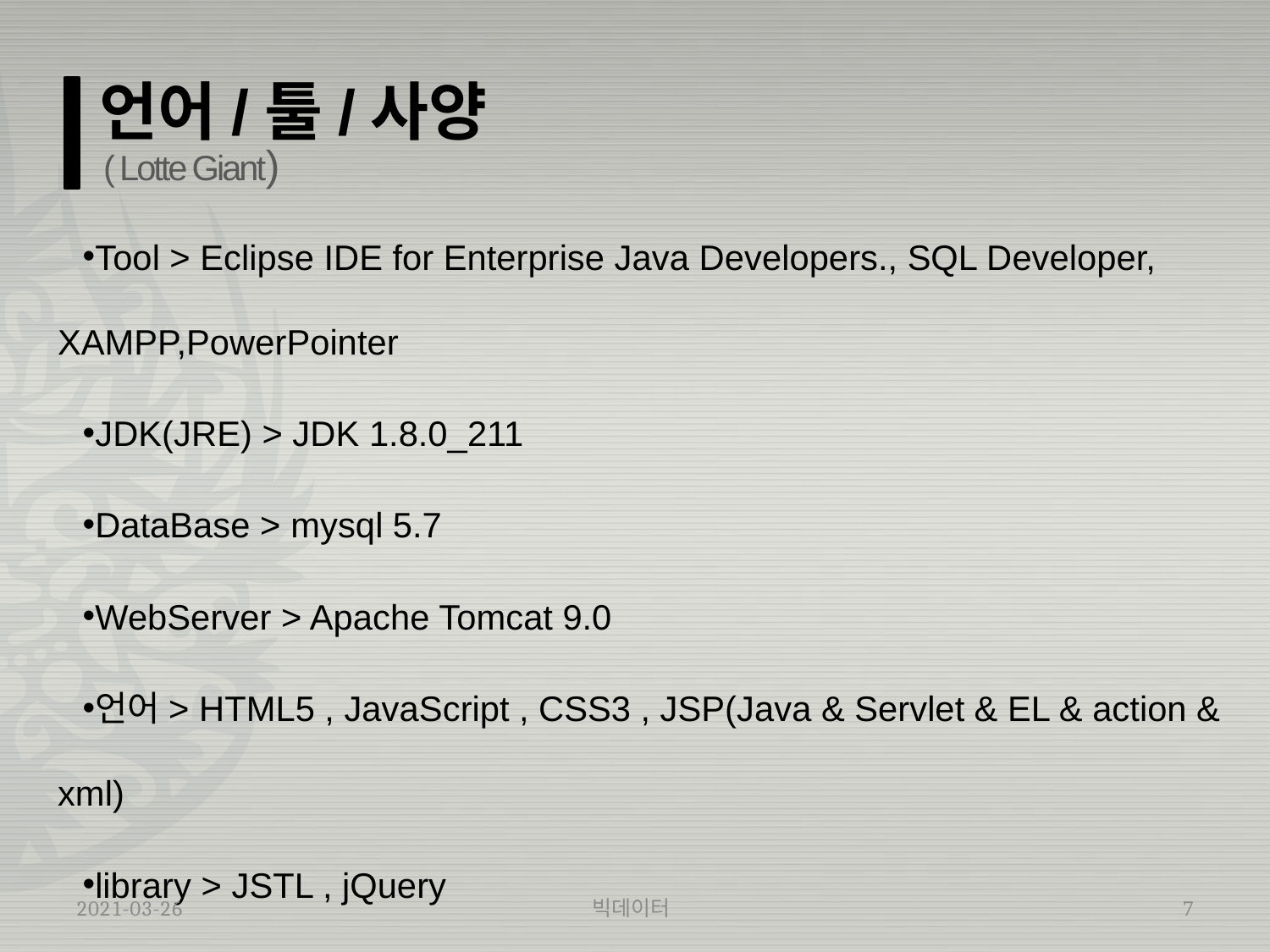

언어/툴/사양

( Lotte Giant)
Tool > Eclipse IDE for Enterprise Java Developers., SQL Developer, 	XAMPP,PowerPointer
JDK(JRE) > JDK 1.8.0_211
DataBase > mysql 5.7
WebServer > Apache Tomcat 9.0
언어> HTML5 , JavaScript , CSS3 , JSP(Java & Servlet & EL & action & xml)
library > JSTL , jQuery
사양 > 인텔 i5 64Bit , Windows7 Home Premium , RAM 8G , 내장그래픽 카드

2021-03-26
빅데이터
7